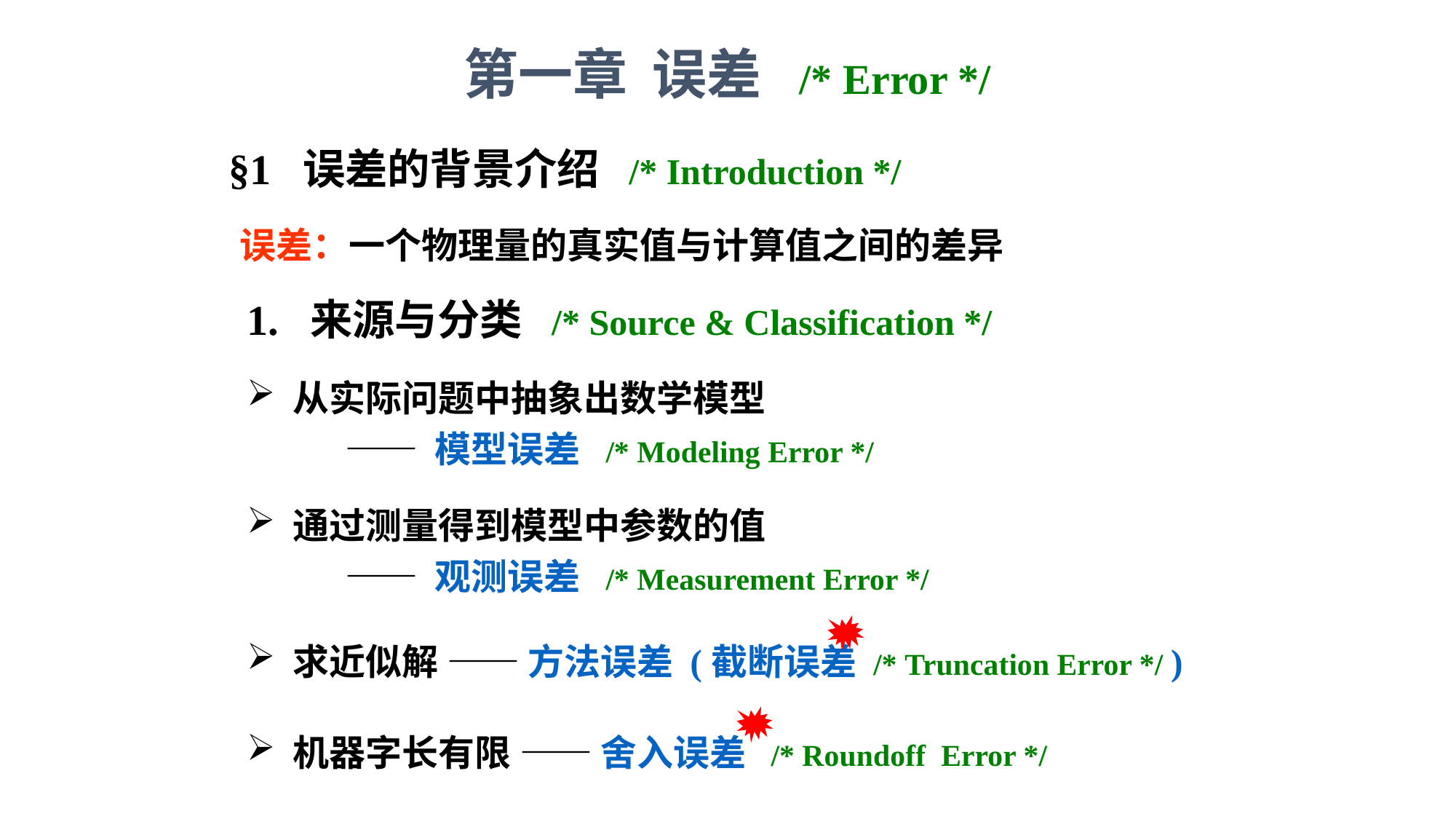

第一章  误差  /* Error */
§1  误差的背景介绍  /* Introduction */
误差：一个物理量的真实值与计算值之间的差异
1.  来源与分类  /* Source & Classification */
 从实际问题中抽象出数学模型
            —— 模型误差  /* Modeling Error */
 通过测量得到模型中参数的值
            —— 观测误差  /* Measurement Error */

 求近似解 —— 方法误差 (截断误差 /* Truncation Error */ )

 机器字长有限 —— 舍入误差  /* Roundoff  Error */